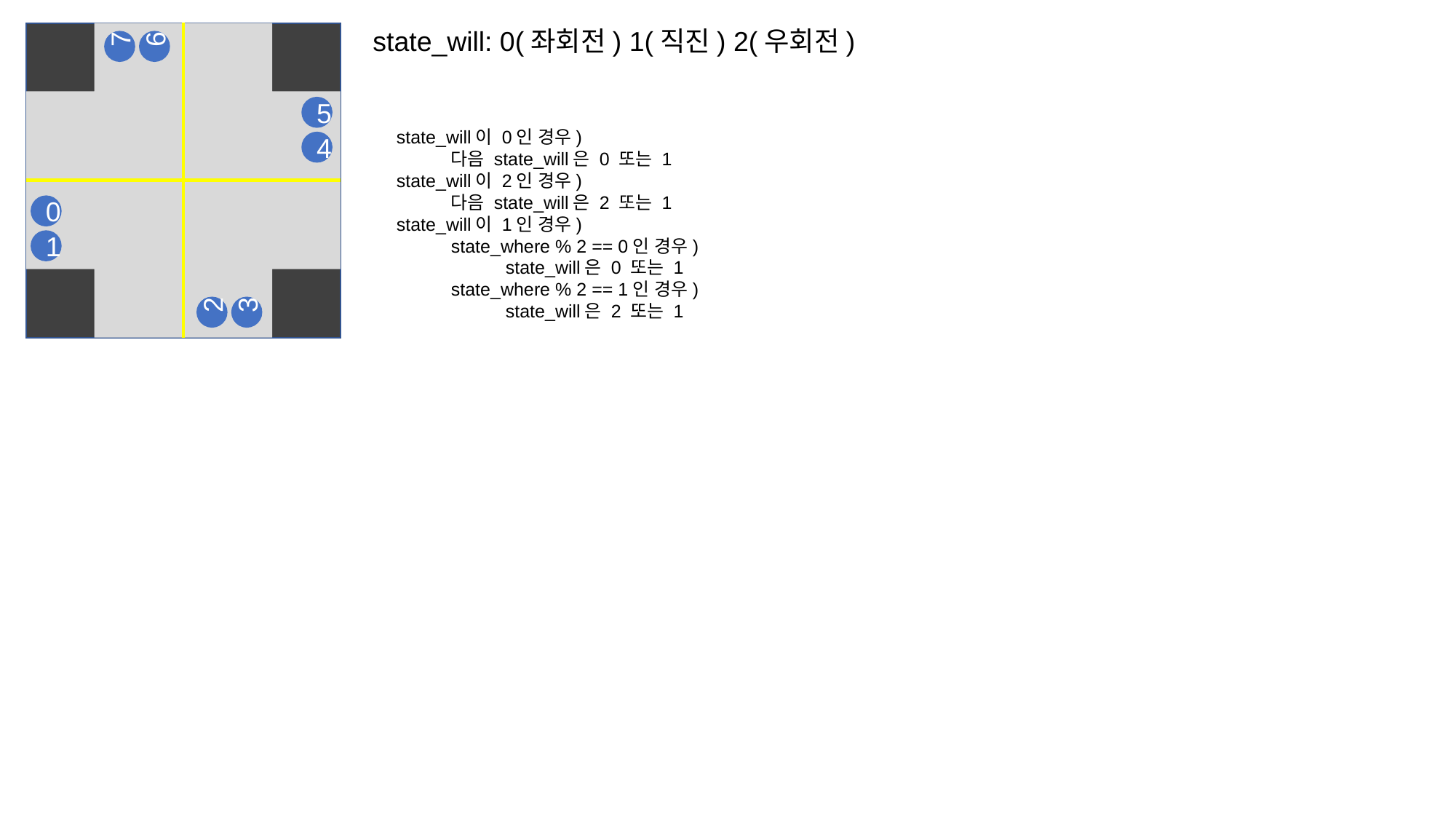

7
6

5
4
0
1
2
3
state_will: 0(좌회전) 1(직진) 2(우회전)
state_will이 0인 경우)
다음 state_will은 0 또는 1
state_will이 2인 경우)
다음 state_will은 2 또는 1
state_will이 1인 경우)
state_where % 2 == 0인 경우)
state_will은 0 또는 1
state_where % 2 == 1인 경우)
state_will은 2 또는 1